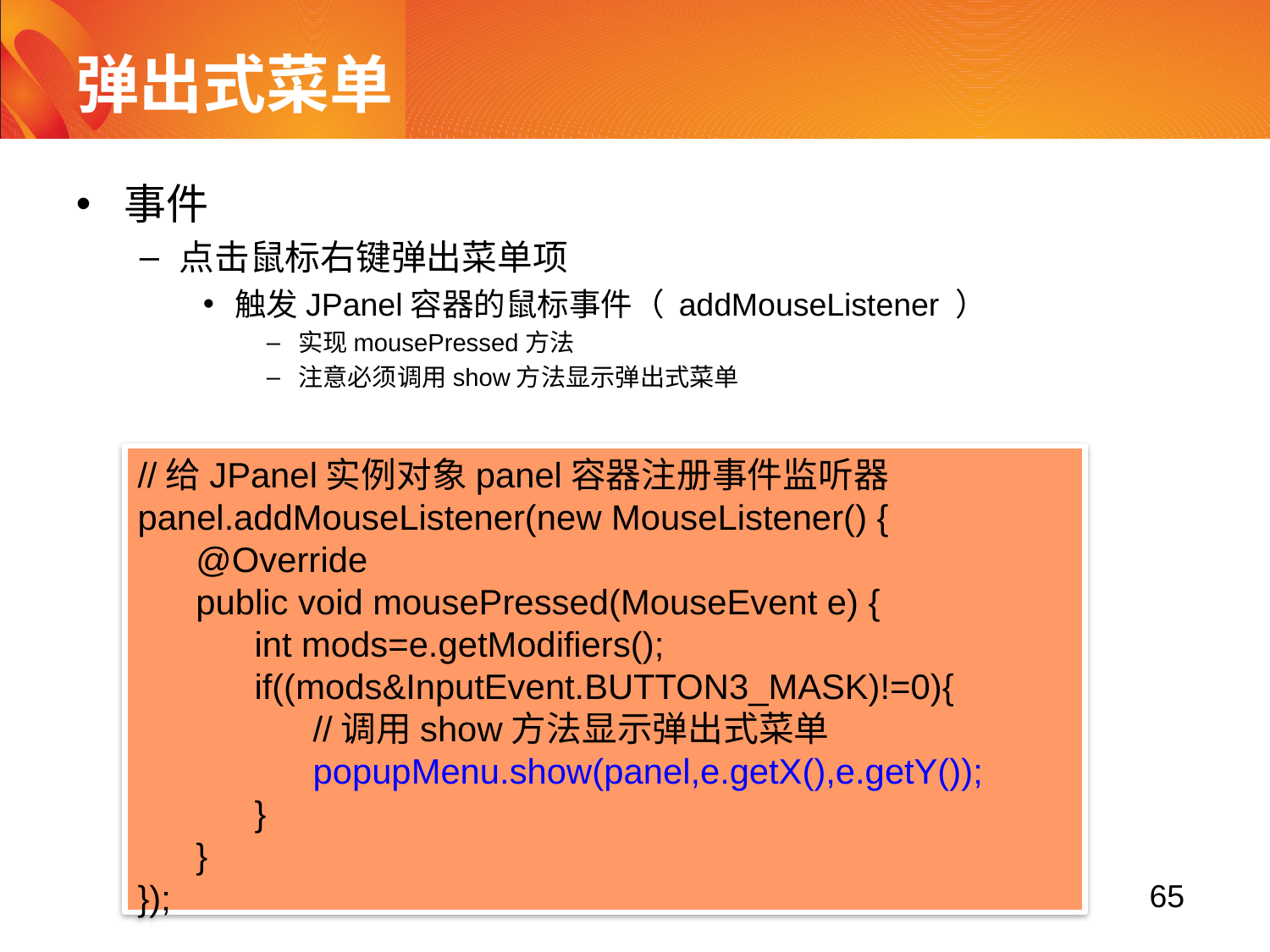

# 弹出式菜单
事件
点击鼠标右键弹出菜单项
触发JPanel容器的鼠标事件（ addMouseListener ）
实现mousePressed方法
注意必须调用show方法显示弹出式菜单

//给JPanel实例对象panel容器注册事件监听器
panel.addMouseListener(new MouseListener() {
      @Override
      public void mousePressed(MouseEvent e) {
            int mods=e.getModifiers();
            if((mods&InputEvent.BUTTON3_MASK)!=0){
                  //调用show方法显示弹出式菜单
                  popupMenu.show(panel,e.getX(),e.getY());
            }
      }
});